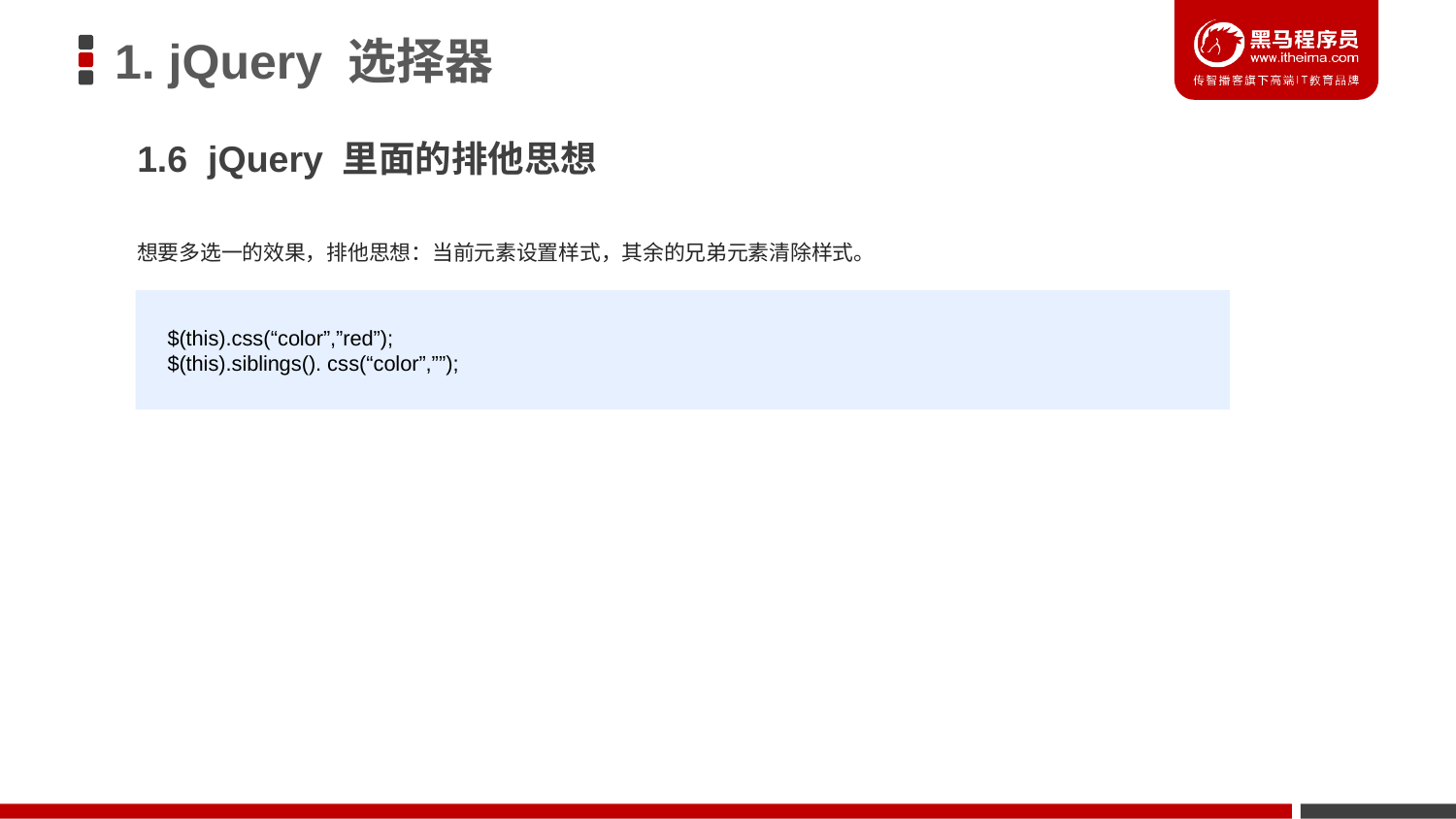

# 1. jQuery 选择器
1.6  jQuery 里面的排他思想
想要多选一的效果，排他思想：当前元素设置样式，其余的兄弟元素清除样式。
$(this).css(“color”,”red”);
$(this).siblings(). css(“color”,””);